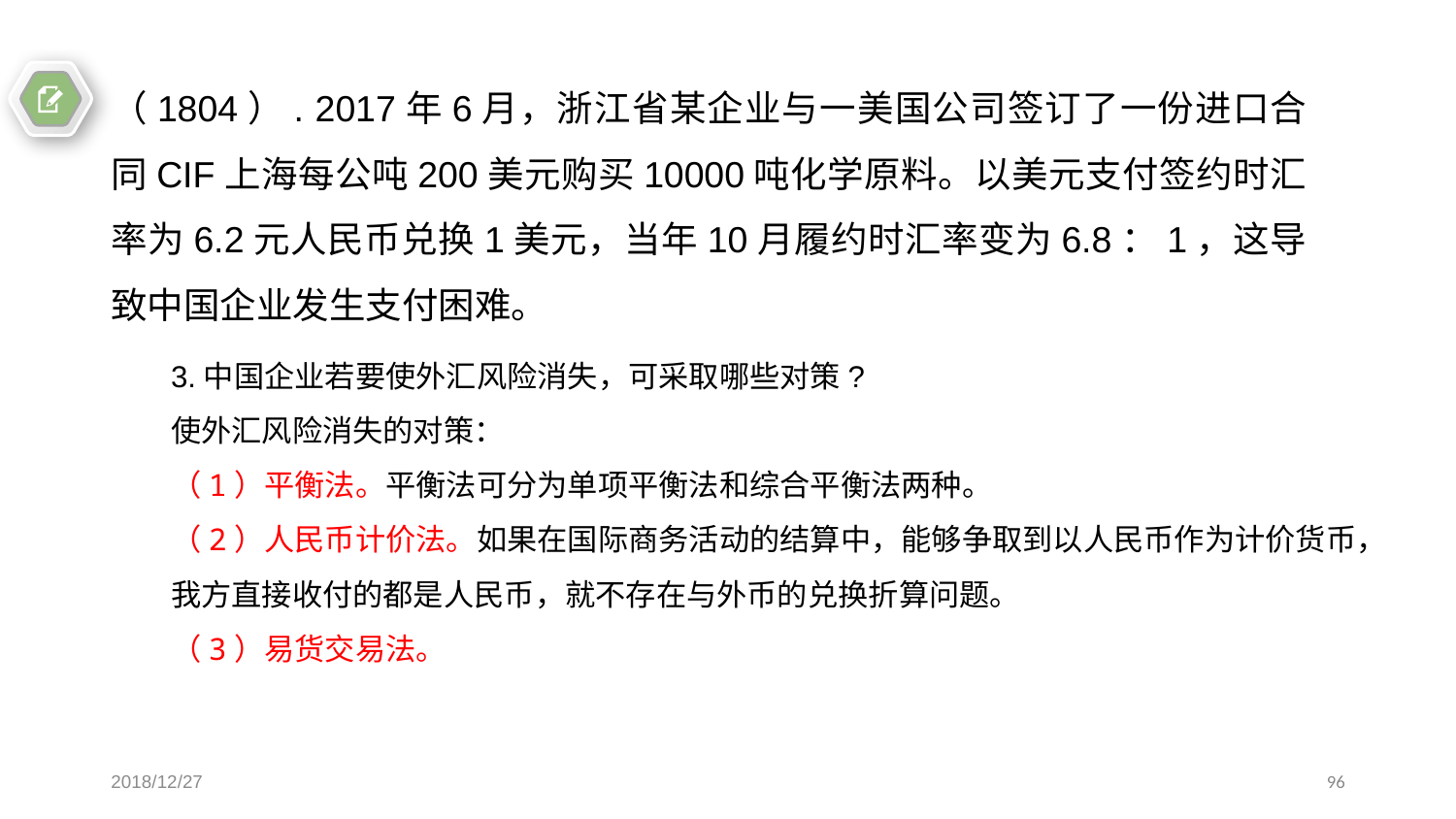

（1804）. 2017年6月，浙江省某企业与一美国公司签订了一份进口合同CIF上海每公吨200美元购买10000吨化学原料。以美元支付签约时汇率为6.2元人民币兑换1美元，当年10月履约时汇率变为6.8：1，这导致中国企业发生支付困难。
3.中国企业若要使外汇风险消失，可采取哪些对策?
使外汇风险消失的对策：
（1）平衡法。平衡法可分为单项平衡法和综合平衡法两种。
（2）人民币计价法。如果在国际商务活动的结算中，能够争取到以人民币作为计价货币，我方直接收付的都是人民币，就不存在与外币的兑换折算问题。
（3）易货交易法。
2018/12/27
96